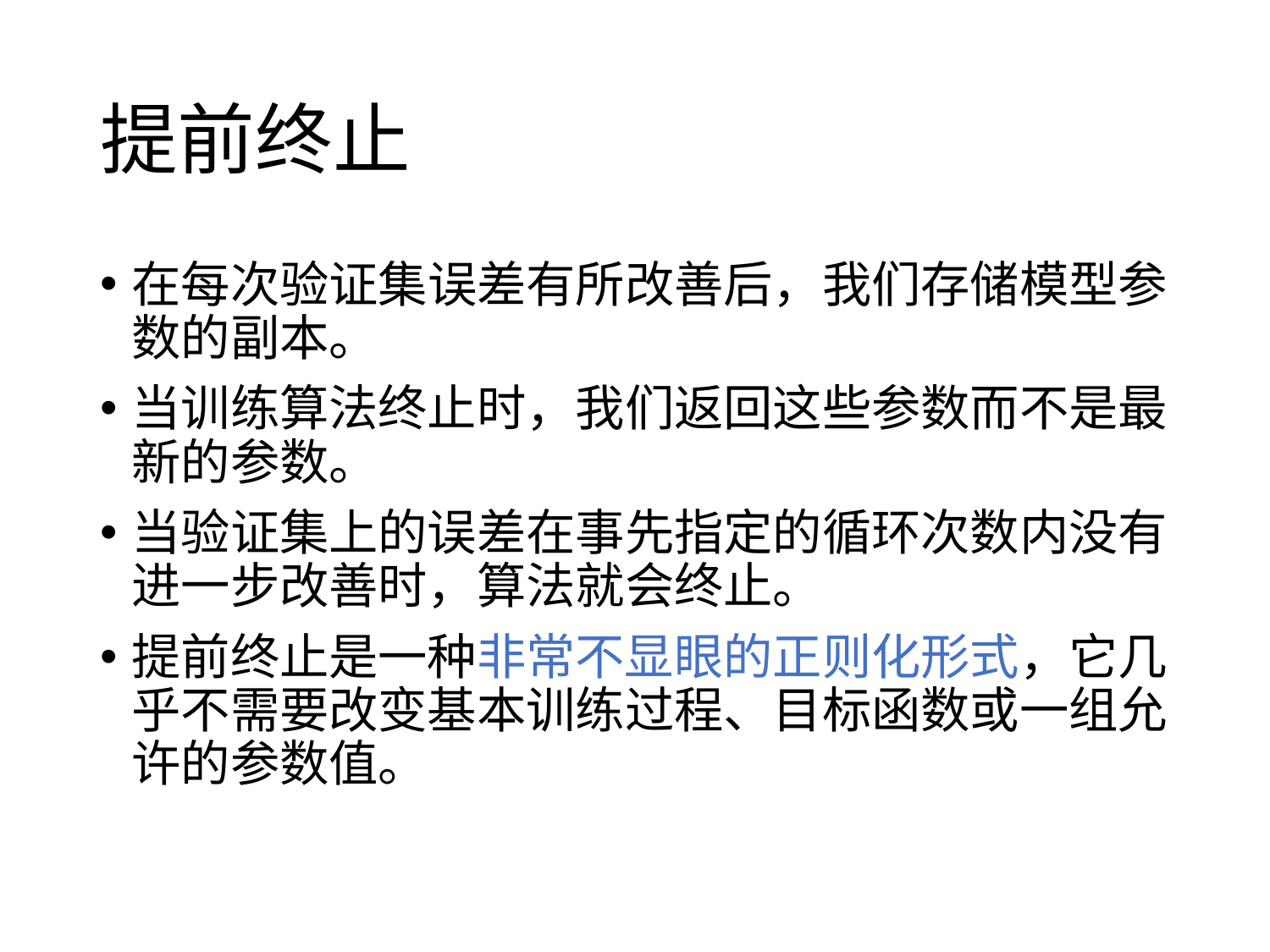

# 提前终止
在每次验证集误差有所改善后，我们存储模型参数的副本。
当训练算法终止时，我们返回这些参数而不是最新的参数。
当验证集上的误差在事先指定的循环次数内没有进一步改善时，算法就会终止。
提前终止是一种非常不显眼的正则化形式，它几乎不需要改变基本训练过程、目标函数或一组允许的参数值。